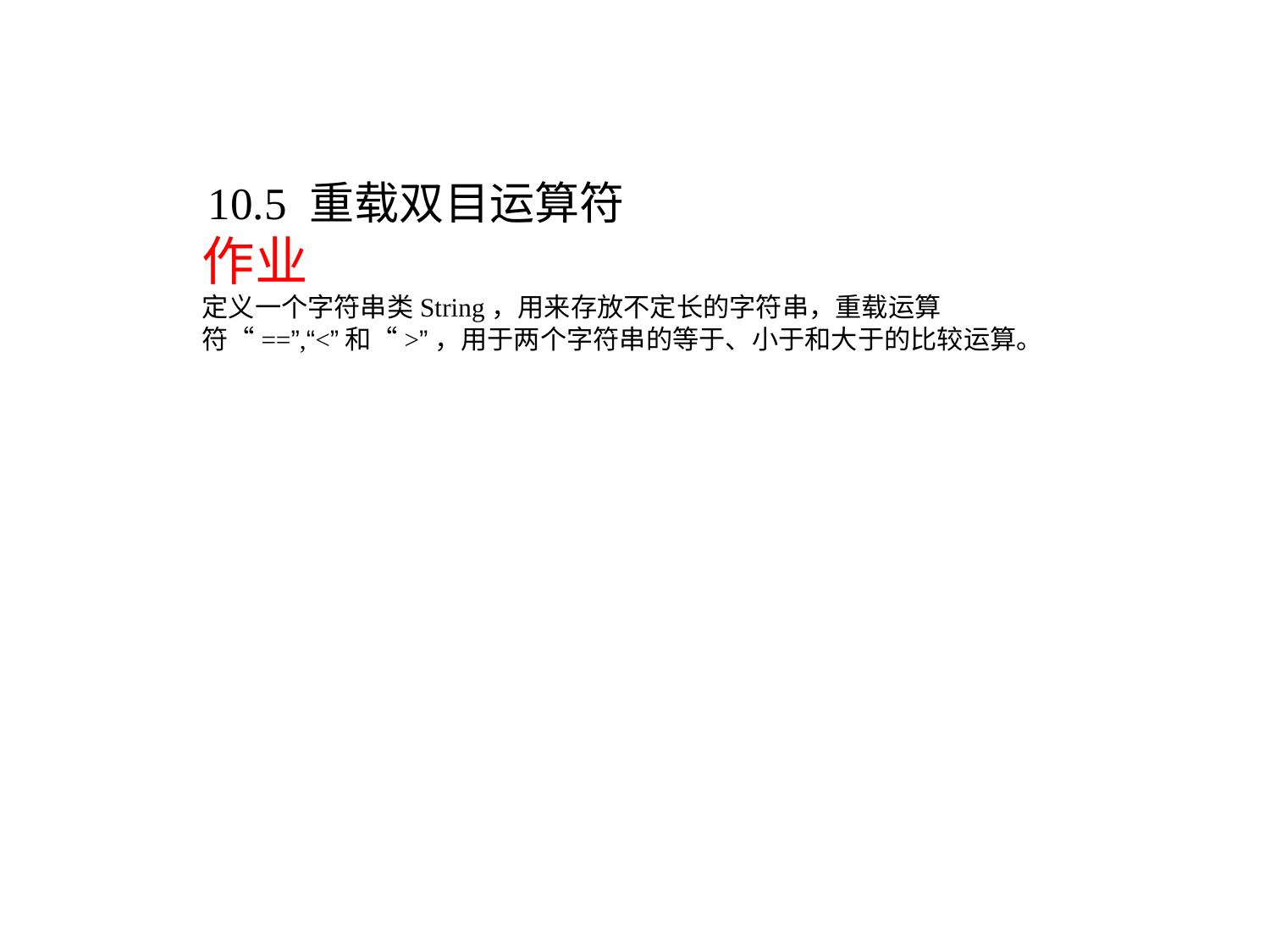

10.5 重载双目运算符
作业
定义一个字符串类String，用来存放不定长的字符串，重载运算符“==”,“<”和“>”，用于两个字符串的等于、小于和大于的比较运算。